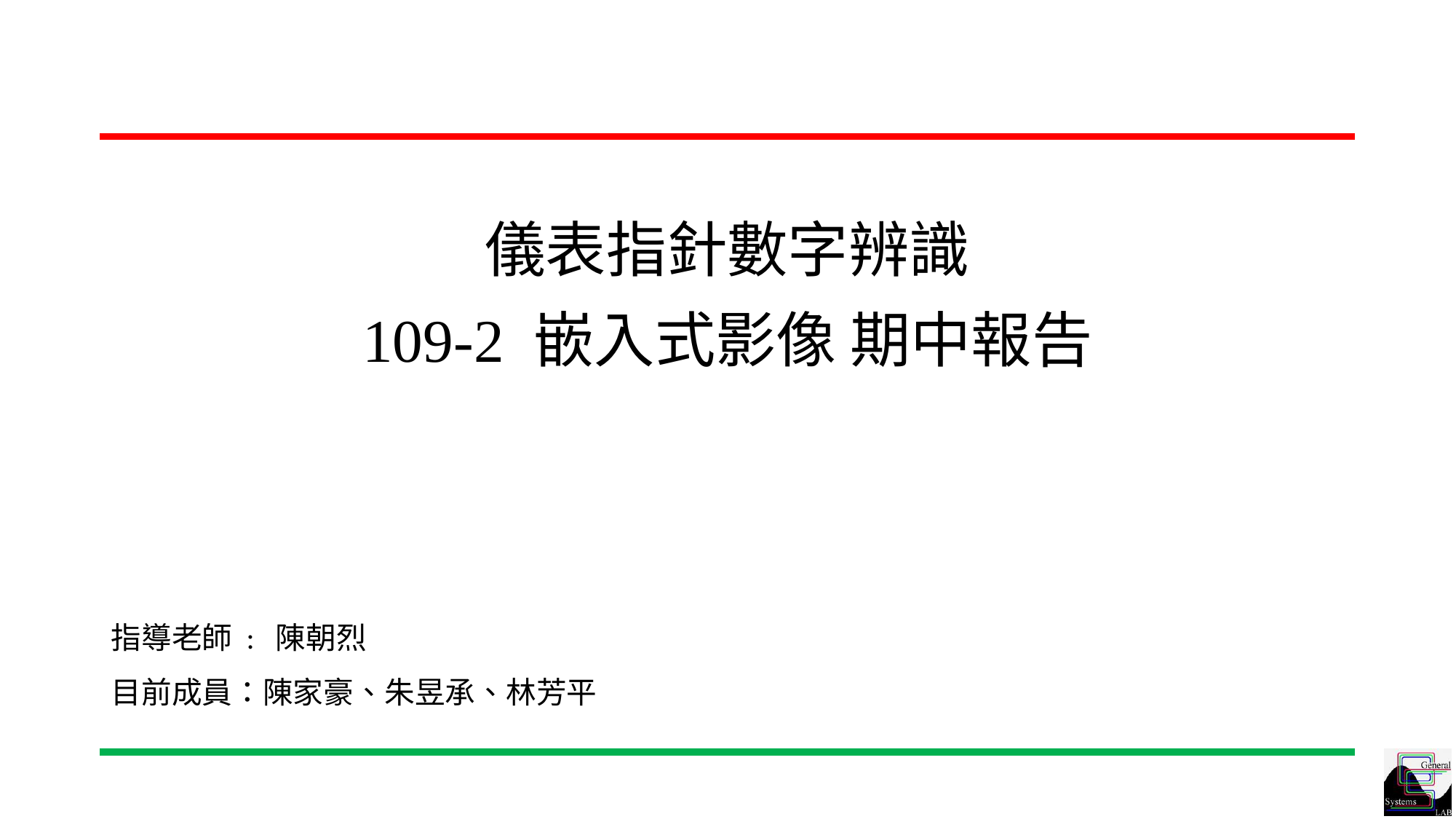

# 儀表指針數字辨識 109-2 嵌入式影像 期中報告

指導老師 :  陳朝烈
目前成員：陳家豪、朱昱承、林芳平